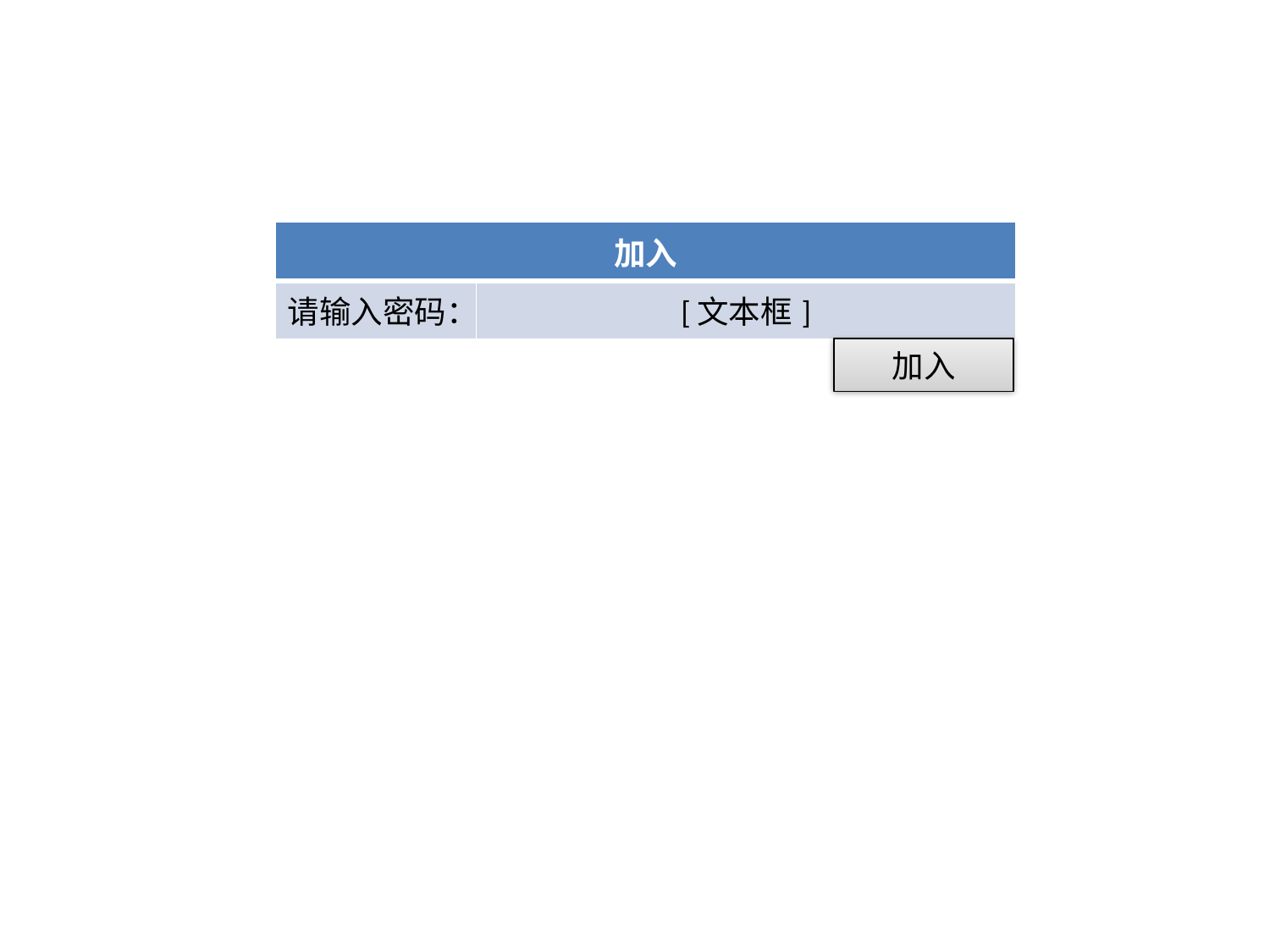

| 加入 |  |
| --- | --- |
| 请输入密码： | [文本框] |
加入